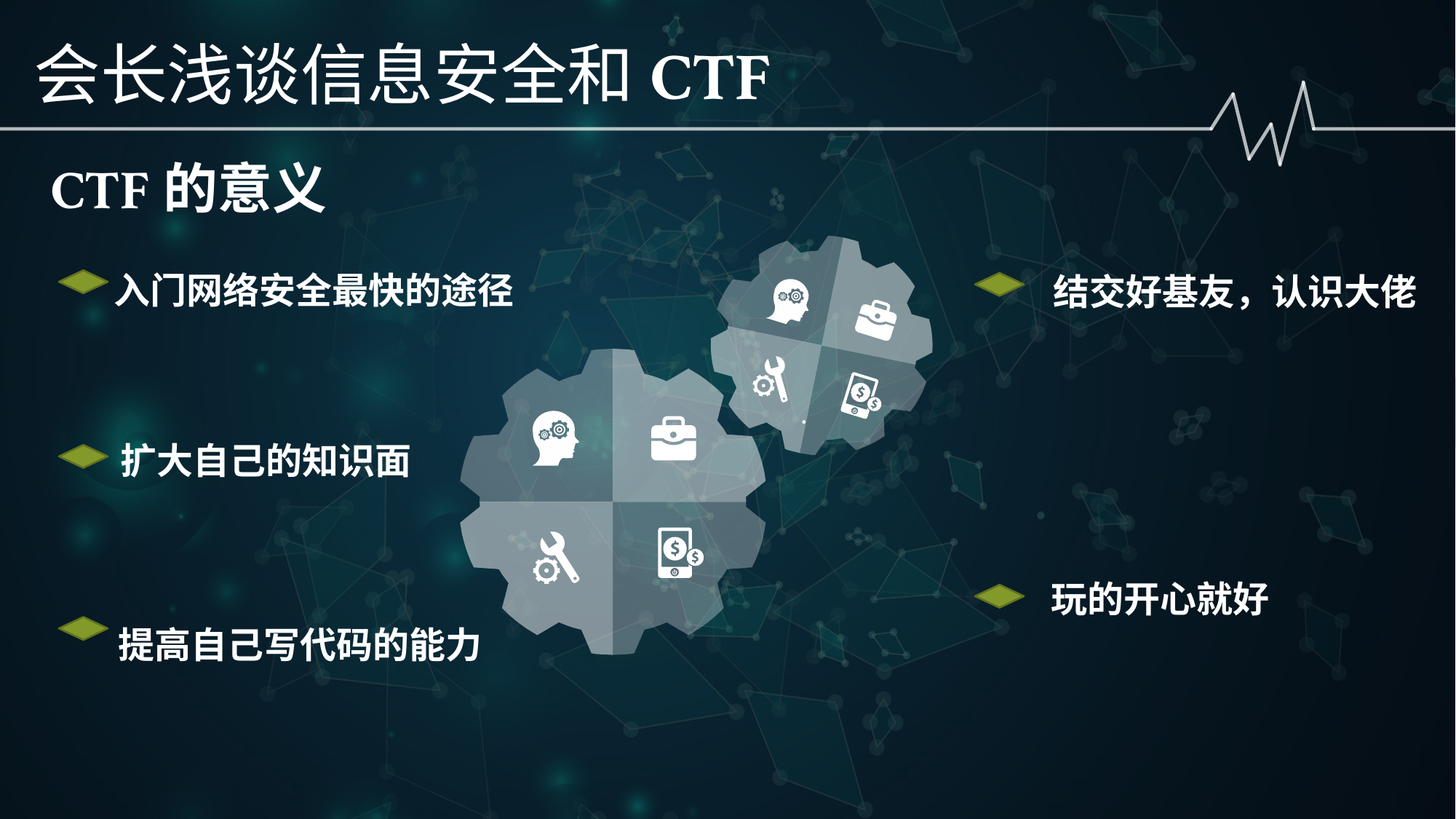

会长浅谈信息安全和CTF
CTF的意义

入门网络安全最快的途径
结交好基友，认识大佬

扩大自己的知识面

玩的开心就好

提高自己写代码的能力